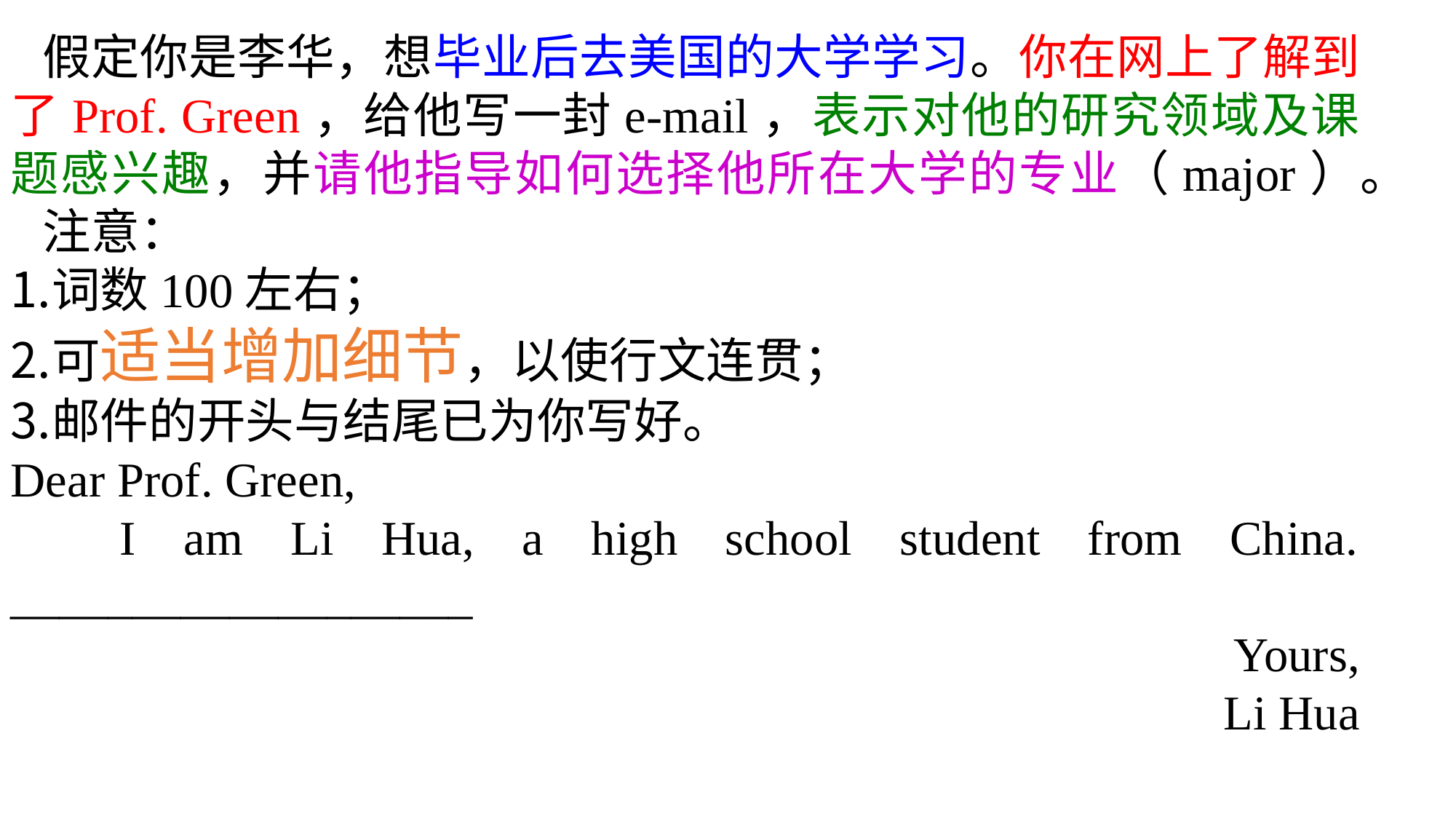

假定你是李华，想毕业后去美国的大学学习。你在网上了解到了Prof. Green，给他写一封e-mail，表示对他的研究领域及课题感兴趣，并请他指导如何选择他所在大学的专业（major）。
注意：
词数100左右；
可适当增加细节，以使行文连贯；
邮件的开头与结尾已为你写好。
Dear Prof. Green,
	I am Li Hua, a high school student from China. ___________________
Yours,
Li Hua